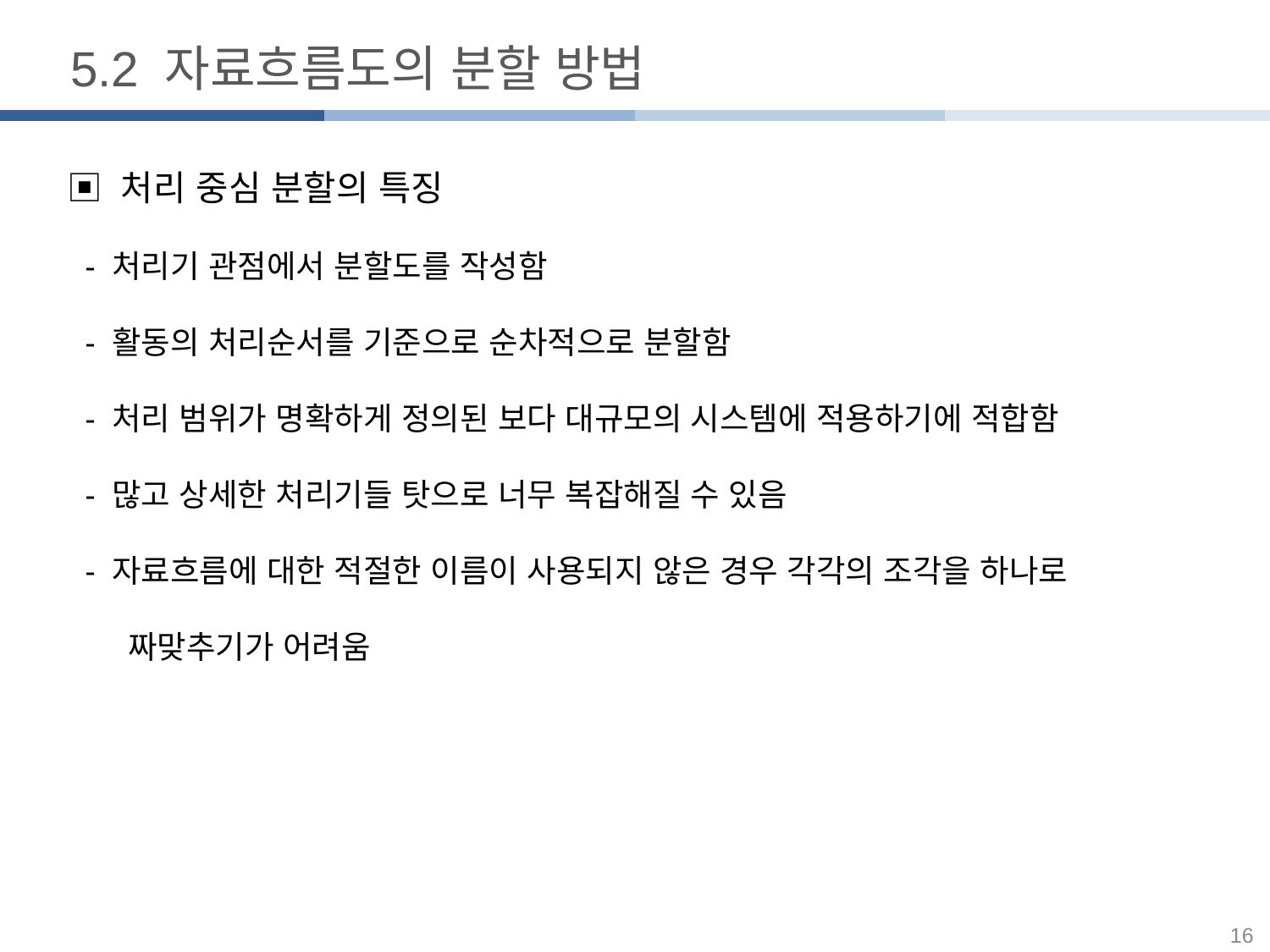

5.2 자료흐름도의 분할 방법
▣ 처리 중심 분할의 특징
  - 처리기 관점에서 분할도를 작성함
  - 활동의 처리순서를 기준으로 순차적으로 분할함
  - 처리 범위가 명확하게 정의된 보다 대규모의 시스템에 적용하기에 적합함
  - 많고 상세한 처리기들 탓으로 너무 복잡해질 수 있음
  - 자료흐름에 대한 적절한 이름이 사용되지 않은 경우 각각의 조각을 하나로
      짜맞추기가 어려움

16